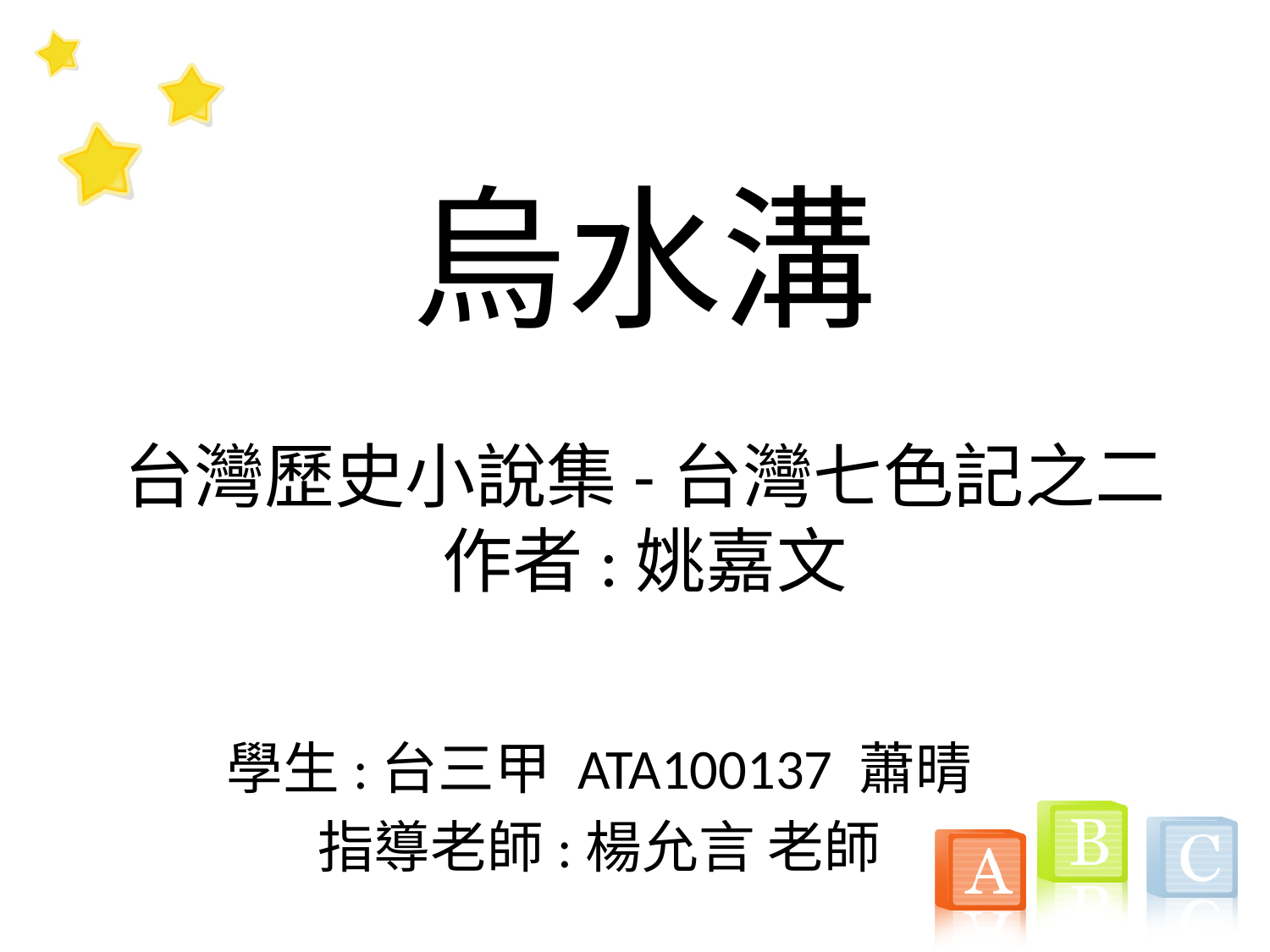

# 烏水溝 台灣歷史小說集-台灣七色記之二 作者:姚嘉文
學生:台三甲 ATA100137 蕭晴
指導老師:楊允言 老師